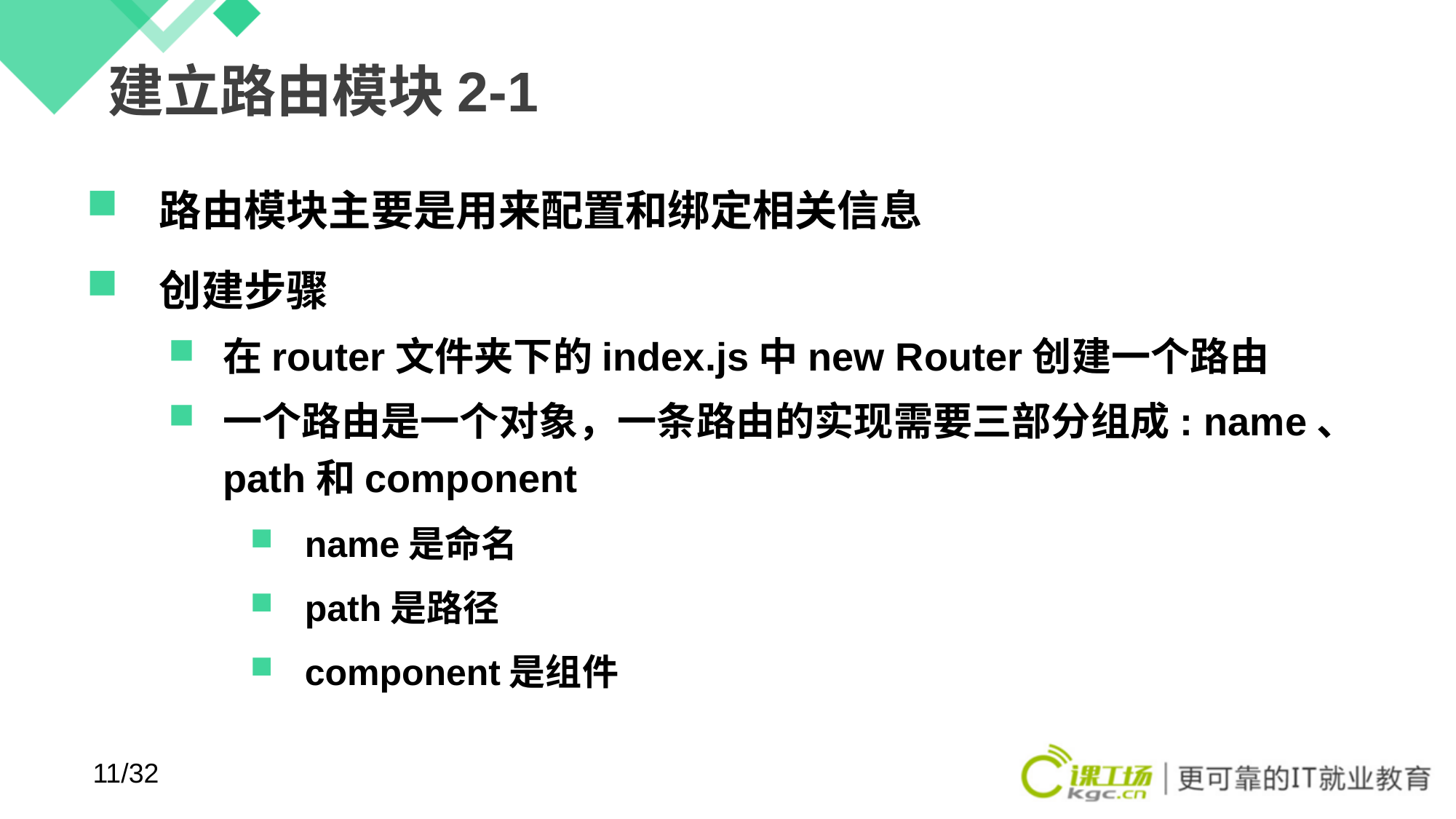

# 建立路由模块2-1
路由模块主要是用来配置和绑定相关信息
创建步骤
在router文件夹下的index.js中new Router创建一个路由
一个路由是一个对象，一条路由的实现需要三部分组成: name、path和component
name是命名
path是路径
component是组件